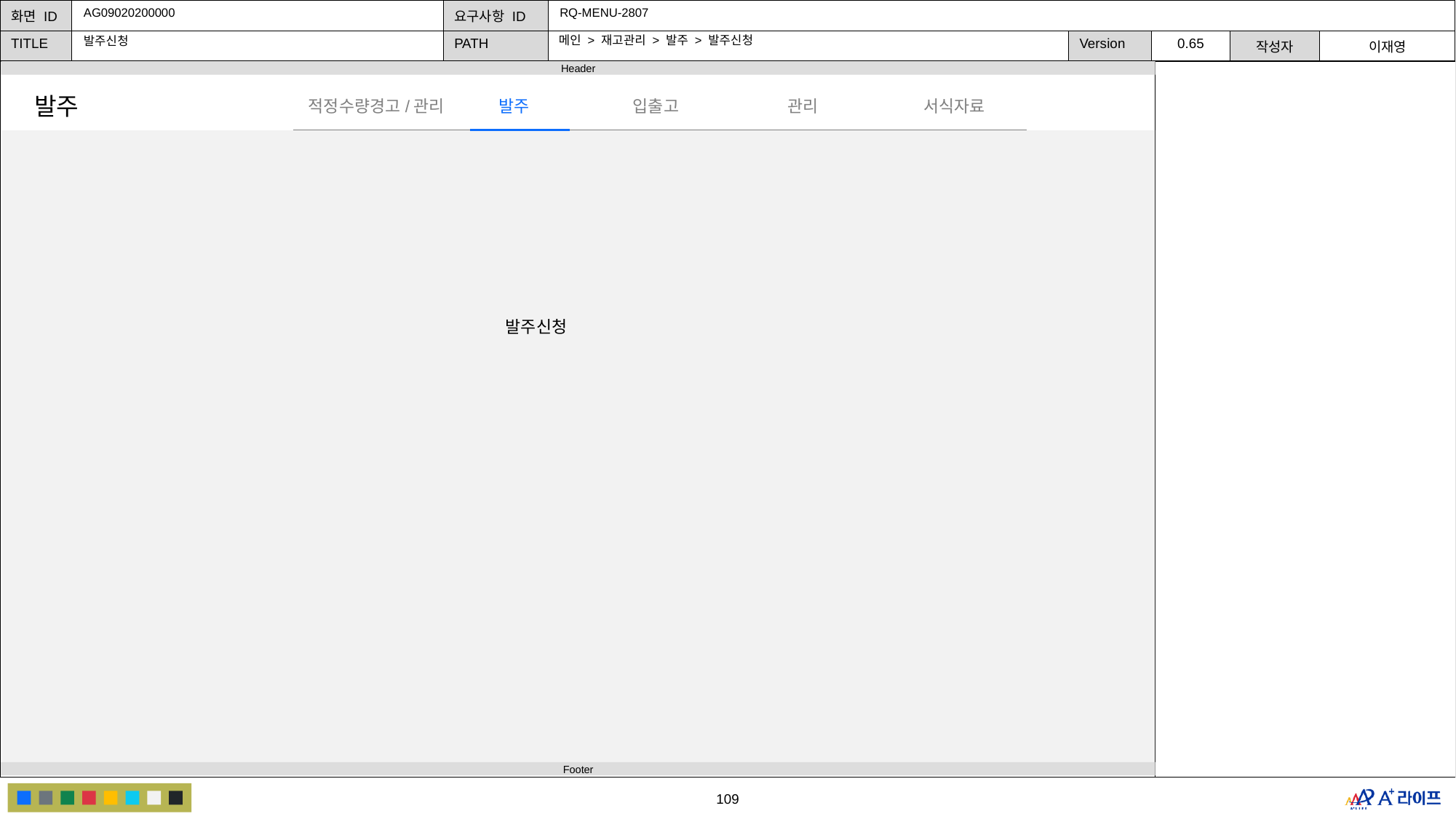

AG09020200000

RQ-MENU-2807

메인 > 재고관리 > 발주 > 발주신청
발주신청
발주
발주
관리
적정수량경고/관리
입출고
서식자료
발주신청